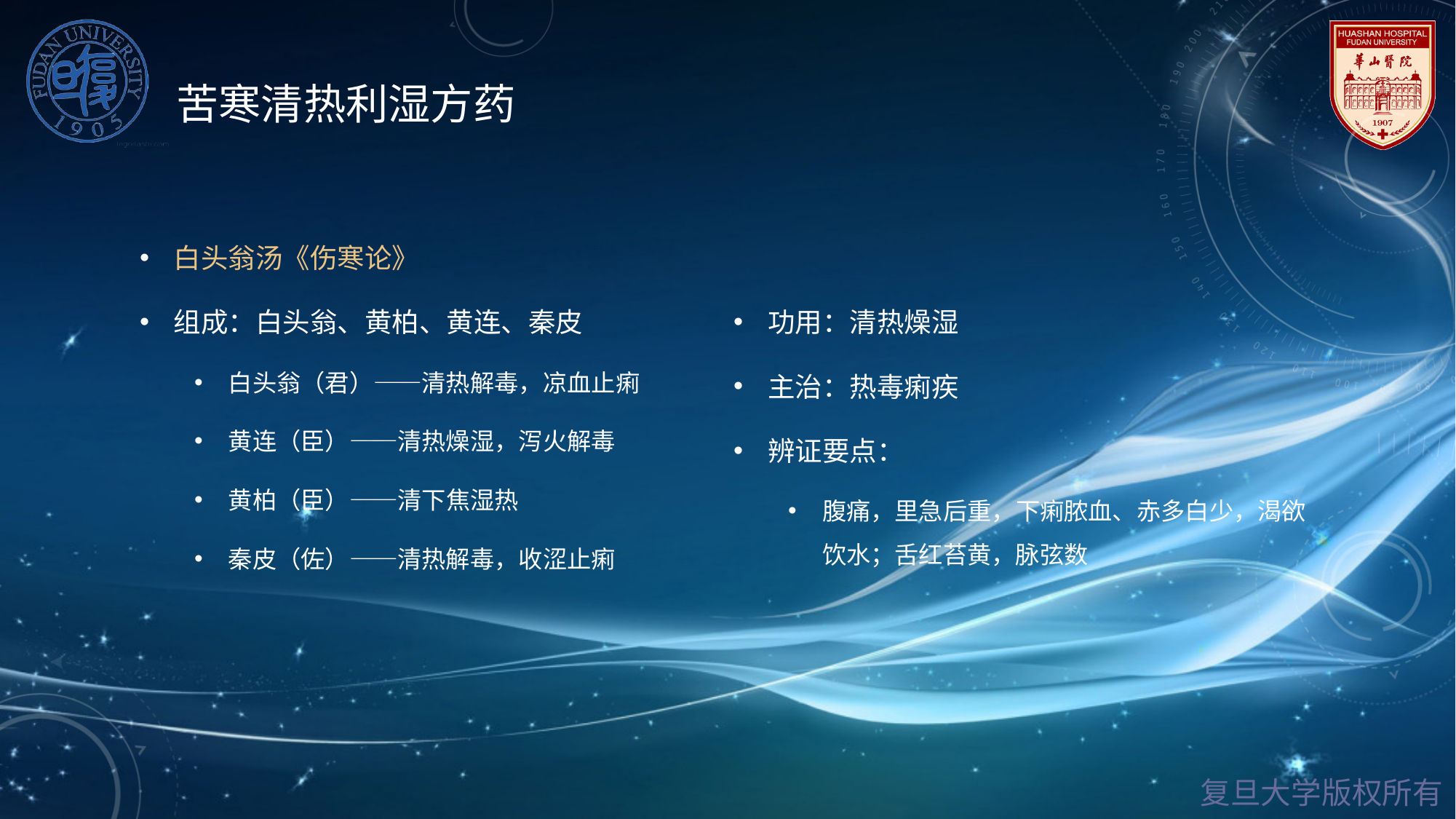

# 苦寒清热利湿方药
白头翁汤《伤寒论》
组成：白头翁、黄柏、黄连、秦皮
白头翁（君）——清热解毒，凉血止痢
黄连（臣）——清热燥湿，泻火解毒
黄柏（臣）——清下焦湿热
秦皮（佐）——清热解毒，收涩止痢

功用：清热燥湿
主治：热毒痢疾
辨证要点：
腹痛，里急后重，下痢脓血、赤多白少，渴欲饮水；舌红苔黄，脉弦数